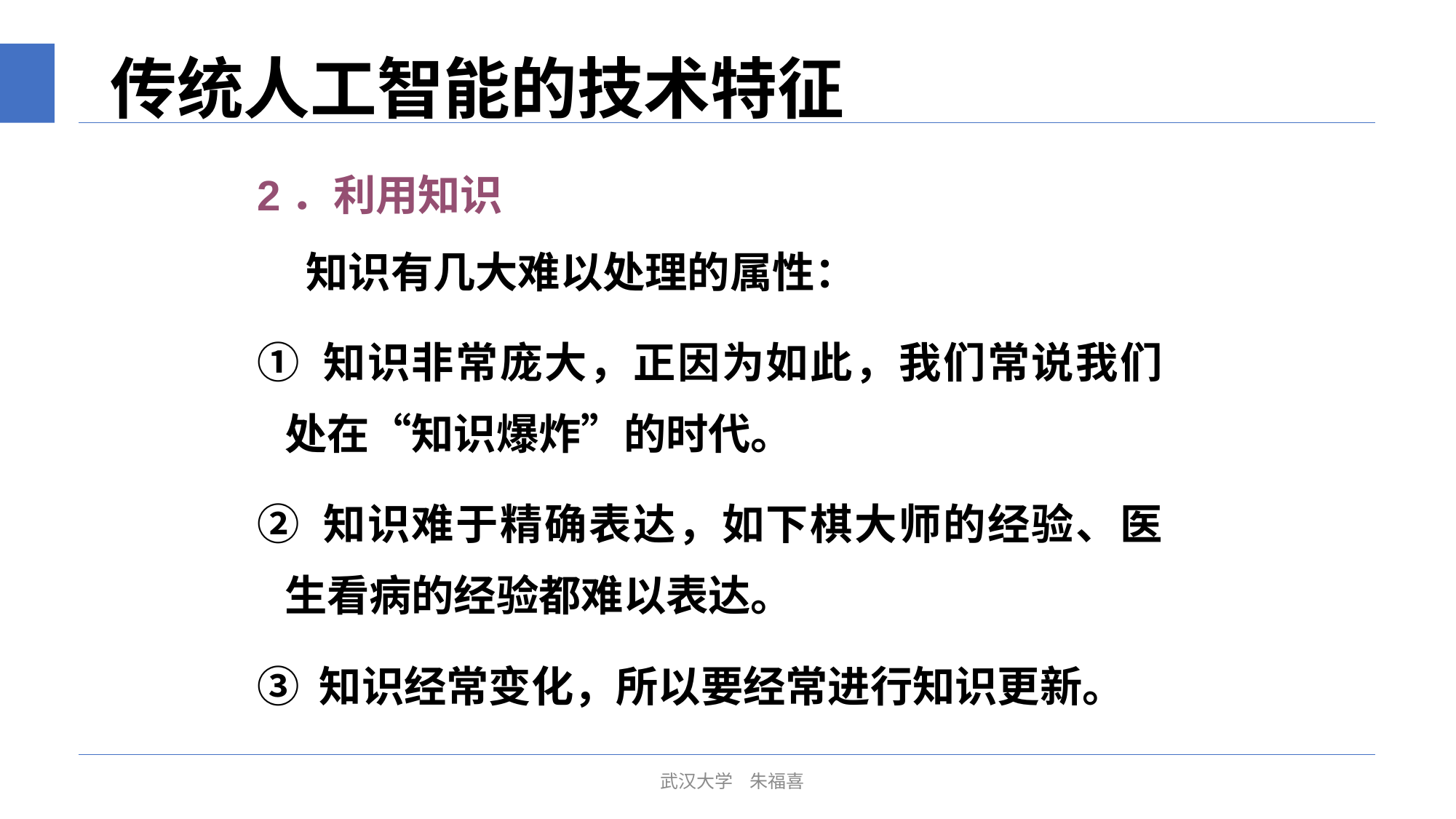

# 传统人工智能的技术特征
2．利用知识
    知识有几大难以处理的属性：
① 知识非常庞大，正因为如此，我们常说我们处在“知识爆炸”的时代。
② 知识难于精确表达，如下棋大师的经验、医生看病的经验都难以表达。
③ 知识经常变化，所以要经常进行知识更新。
 武汉大学   朱福喜